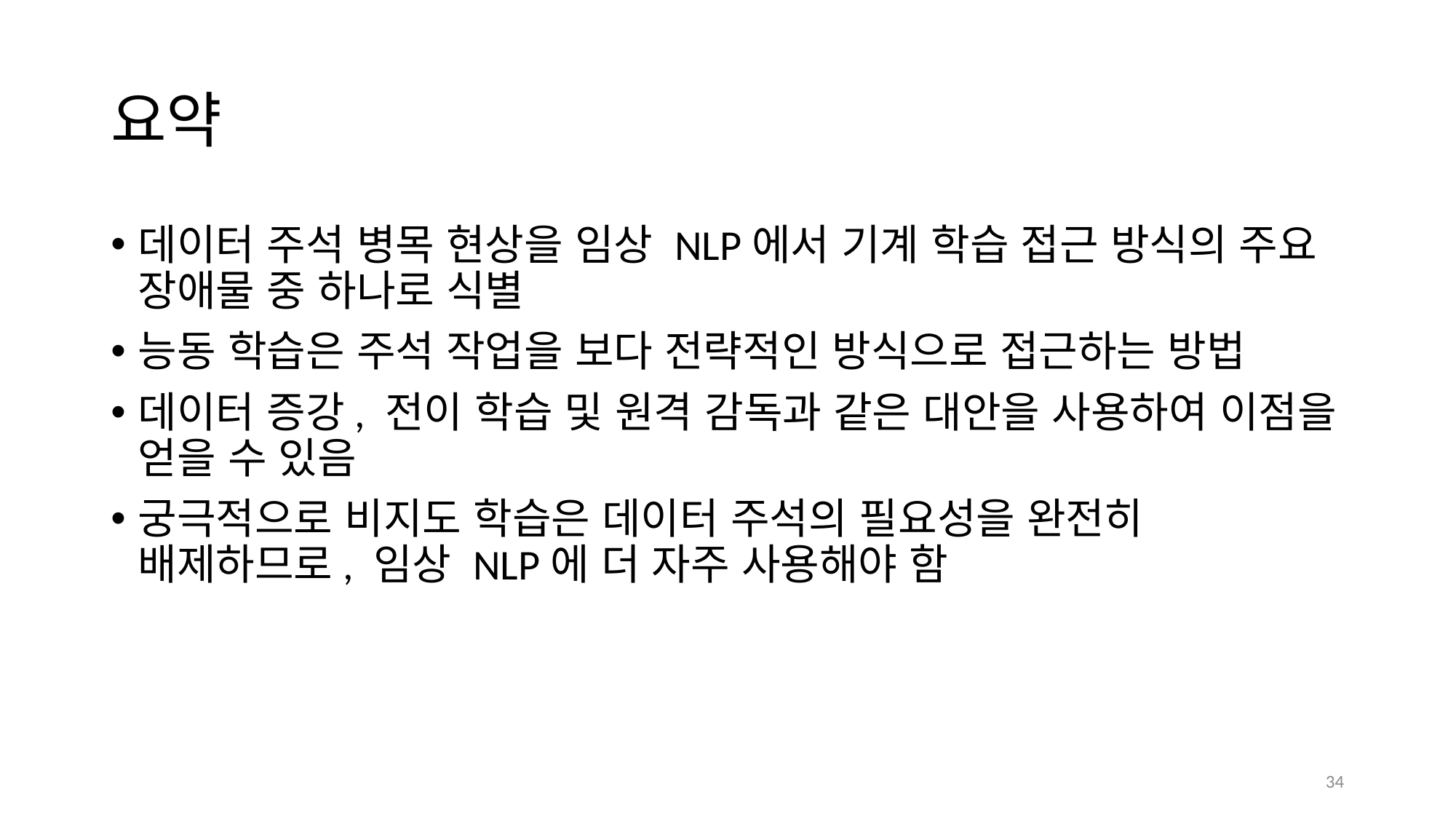

# 요약
데이터 주석 병목 현상을 임상 NLP에서 기계 학습 접근 방식의 주요 장애물 중 하나로 식별
능동 학습은 주석 작업을 보다 전략적인 방식으로 접근하는 방법
데이터 증강, 전이 학습 및 원격 감독과 같은 대안을 사용하여 이점을 얻을 수 있음
궁극적으로 비지도 학습은 데이터 주석의 필요성을 완전히 배제하므로, 임상 NLP에 더 자주 사용해야 함
34